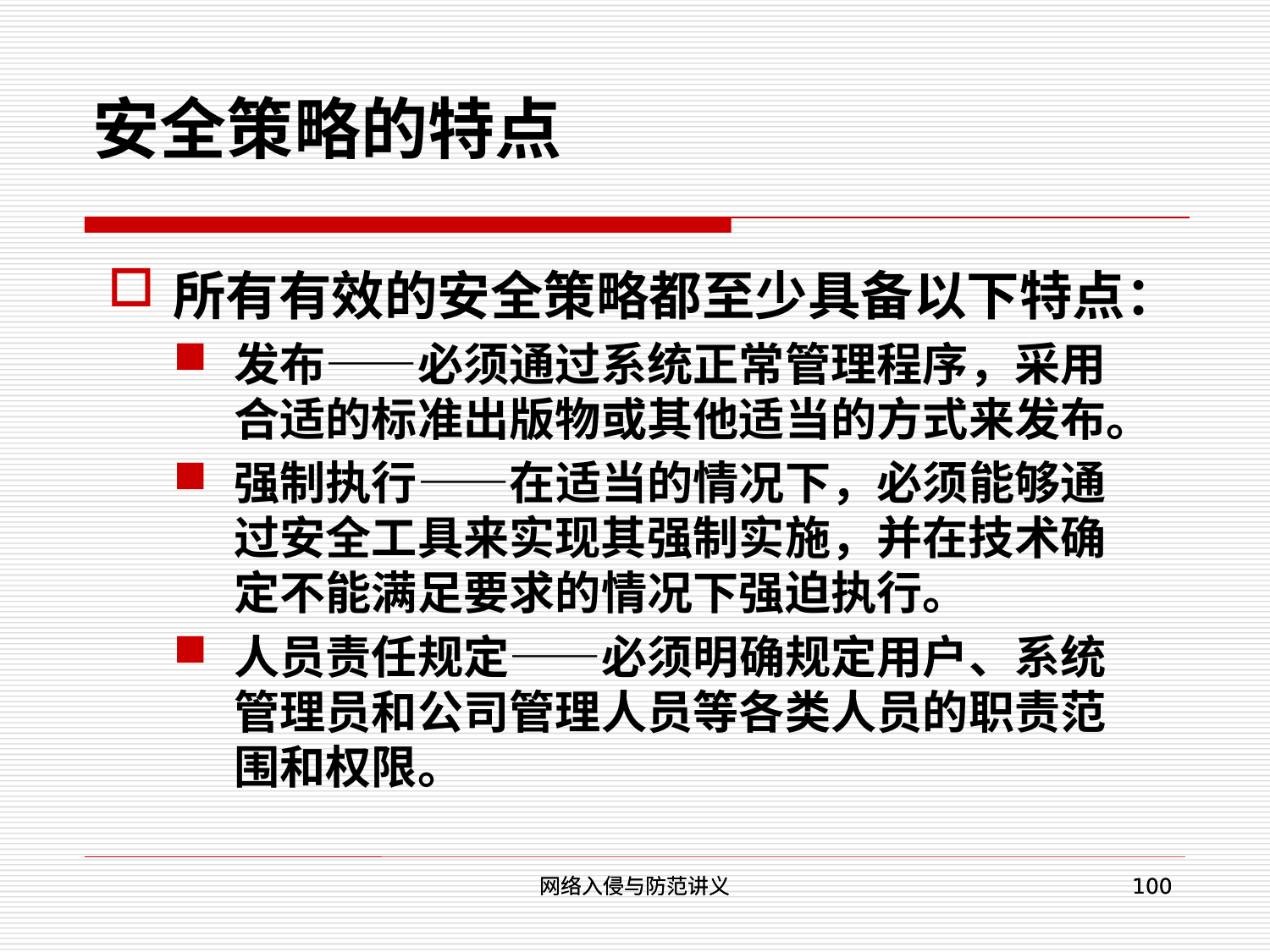

安全策略的特点
所有有效的安全策略都至少具备以下特点：
发布——必须通过系统正常管理程序，采用合适的标准出版物或其他适当的方式来发布。
强制执行——在适当的情况下，必须能够通过安全工具来实现其强制实施，并在技术确定不能满足要求的情况下强迫执行。
人员责任规定——必须明确规定用户、系统管理员和公司管理人员等各类人员的职责范围和权限。

网络入侵与防范讲义
网络入侵与防范讲义
100
100